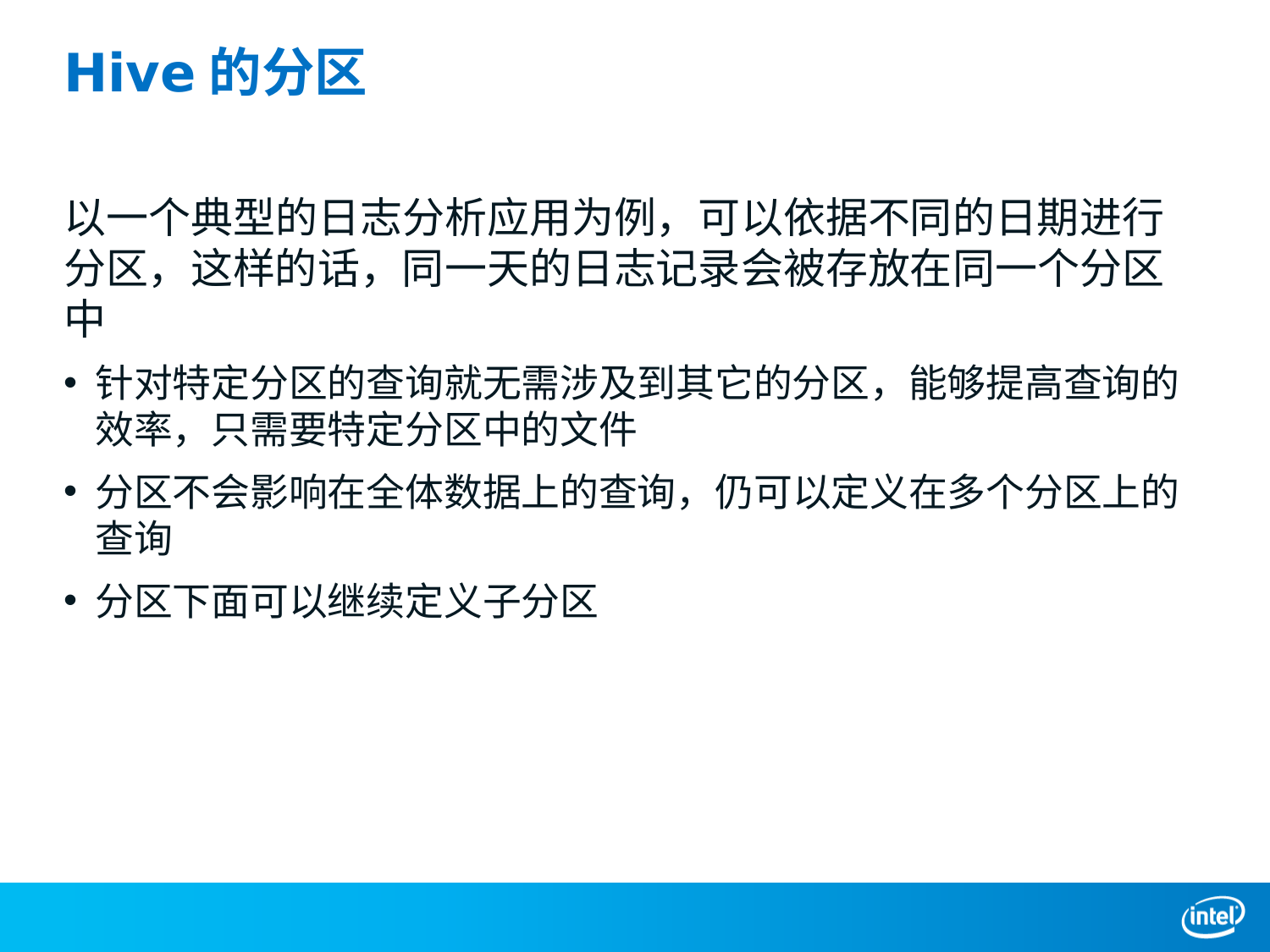

# Hive的分区
以一个典型的日志分析应用为例，可以依据不同的日期进行分区，这样的话，同一天的日志记录会被存放在同一个分区中
针对特定分区的查询就无需涉及到其它的分区，能够提高查询的效率，只需要特定分区中的文件
分区不会影响在全体数据上的查询，仍可以定义在多个分区上的查询
分区下面可以继续定义子分区